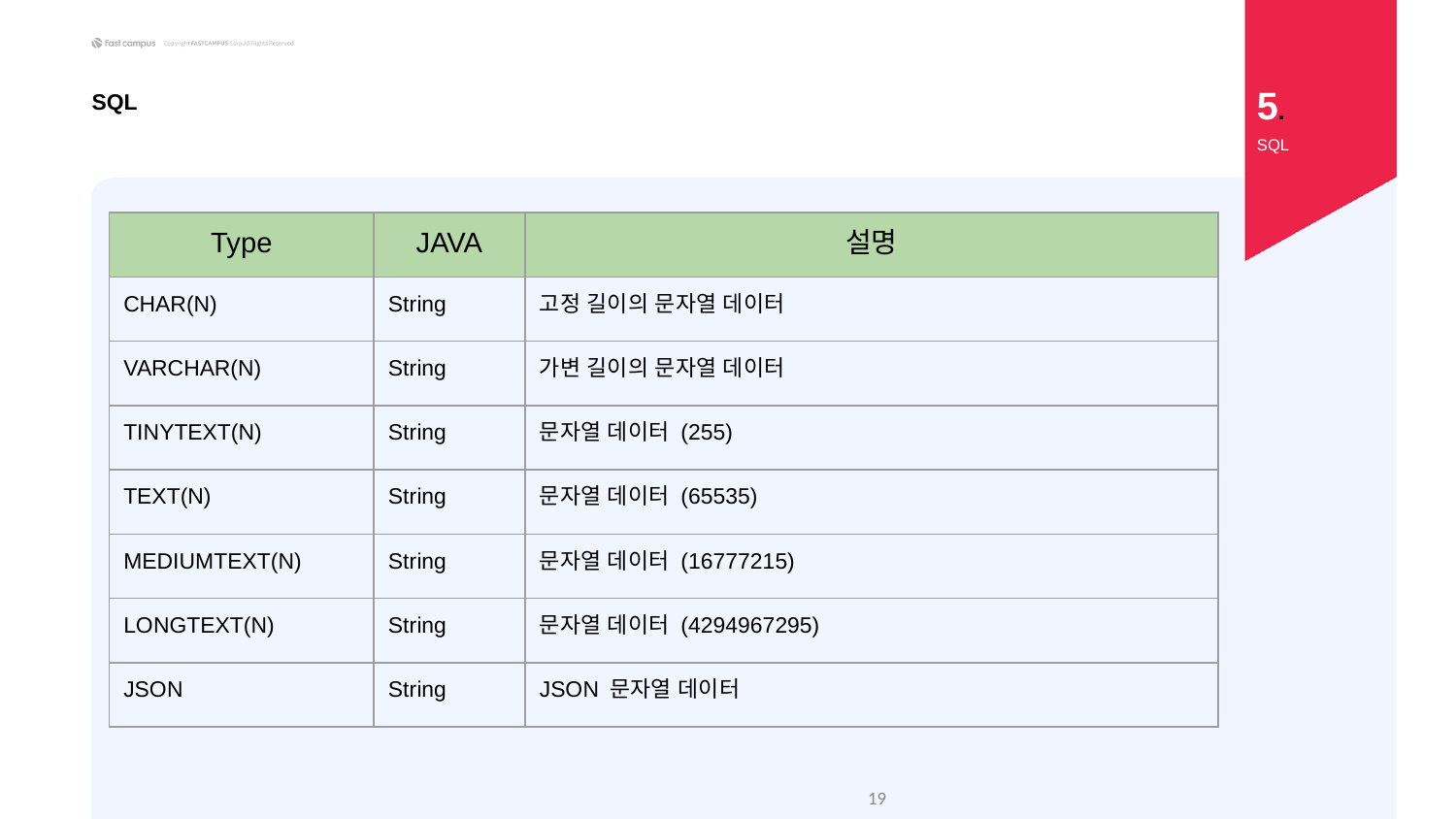

5.
SQL
SQL
| Type | JAVA | 설명 |
| --- | --- | --- |
| CHAR(N) | String | 고정 길이의 문자열 데이터 |
| VARCHAR(N) | String | 가변 길이의 문자열 데이터 |
| TINYTEXT(N) | String | 문자열 데이터 (255) |
| TEXT(N) | String | 문자열 데이터 (65535) |
| MEDIUMTEXT(N) | String | 문자열 데이터 (16777215) |
| LONGTEXT(N) | String | 문자열 데이터 (4294967295) |
| JSON | String | JSON 문자열 데이터 |
19